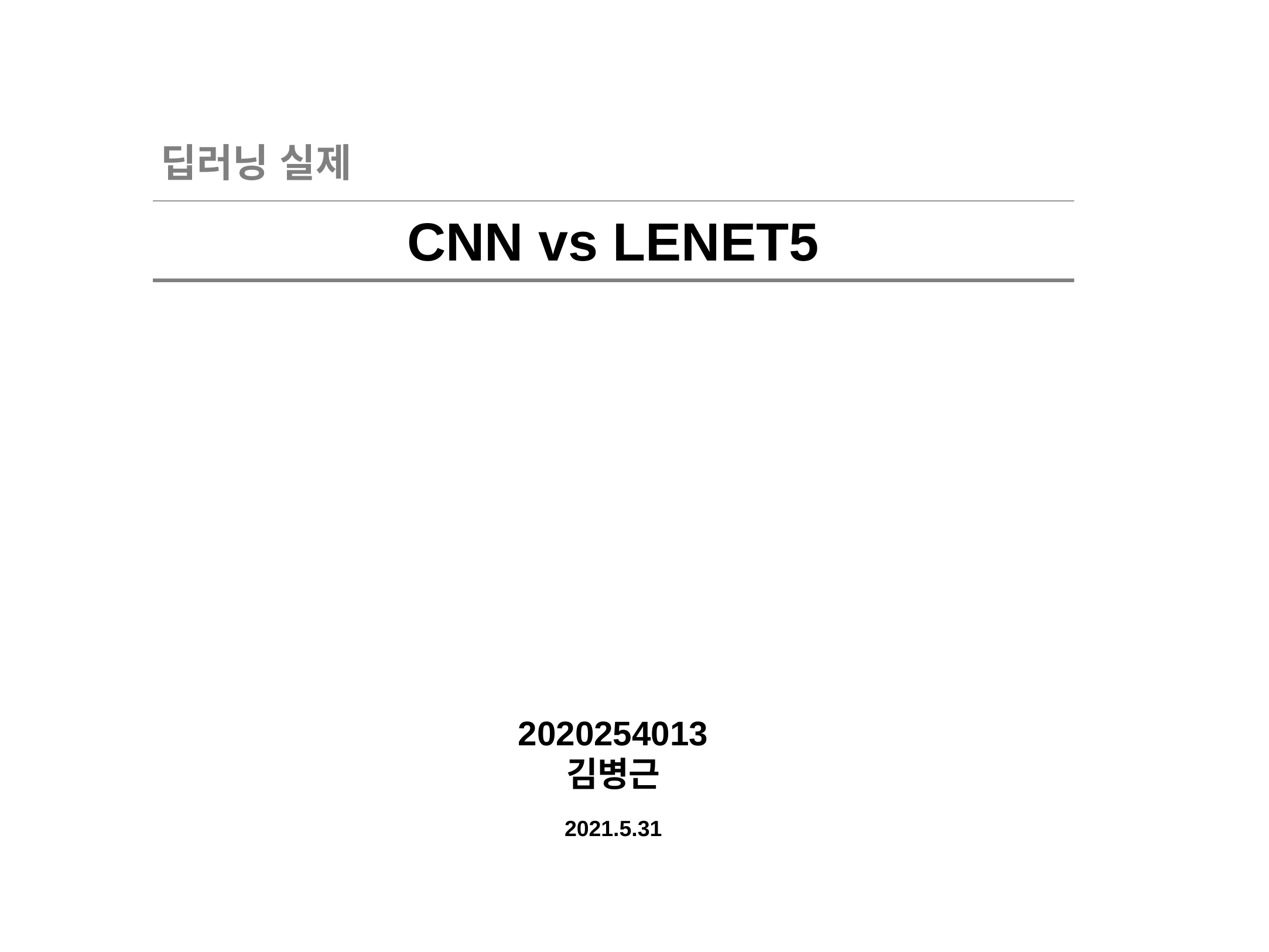

딥러닝 실제

CNN vs LENET5

2020254013
김병근

2021.5.31